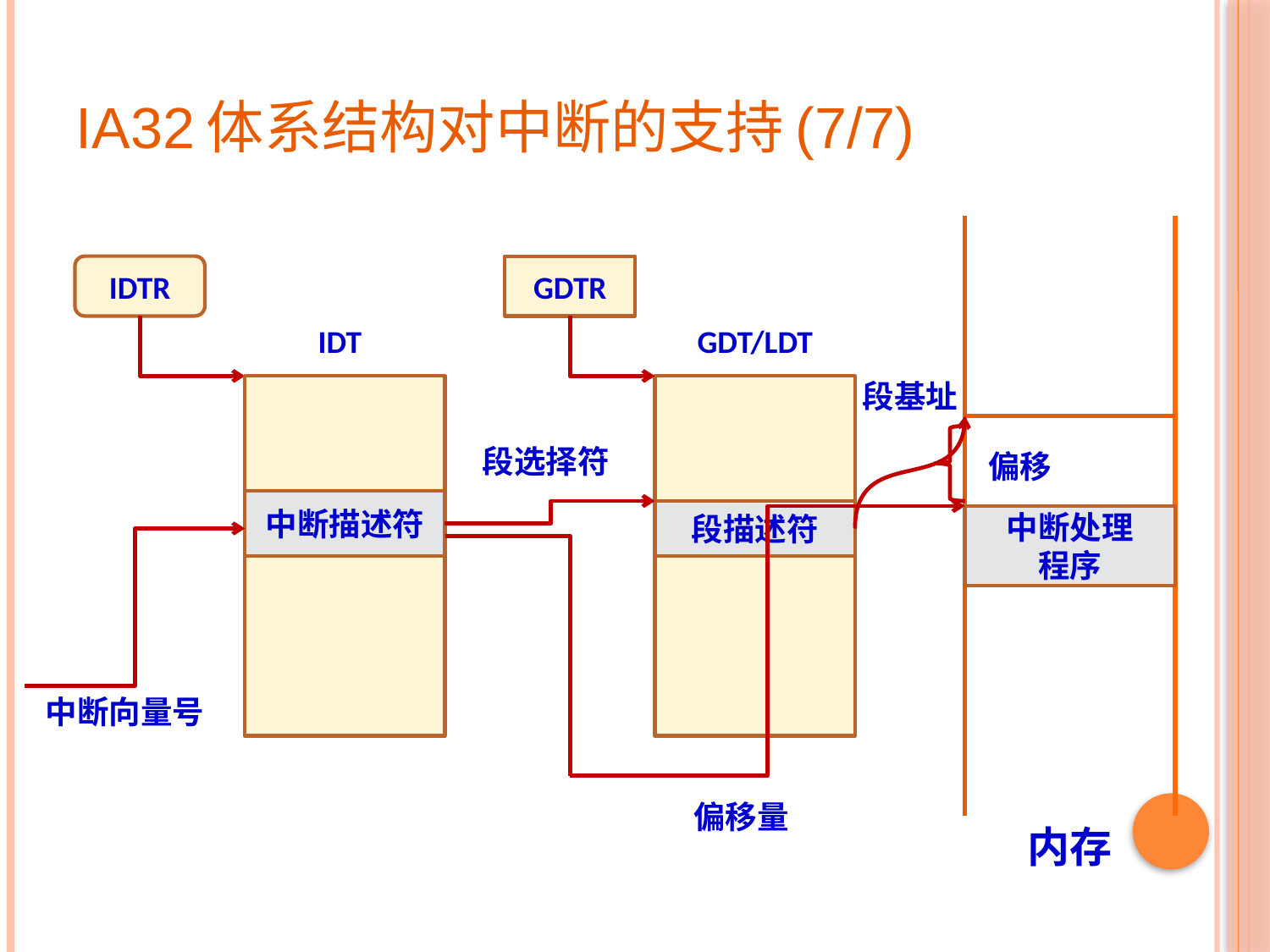

# IA32体系结构对中断的支持(7/7)
IDTR
GDTR
IDT
GDT/LDT
段基址

段选择符
偏移
中断描述符
段描述符
中断处理
程序
中断向量号
偏移量
内存